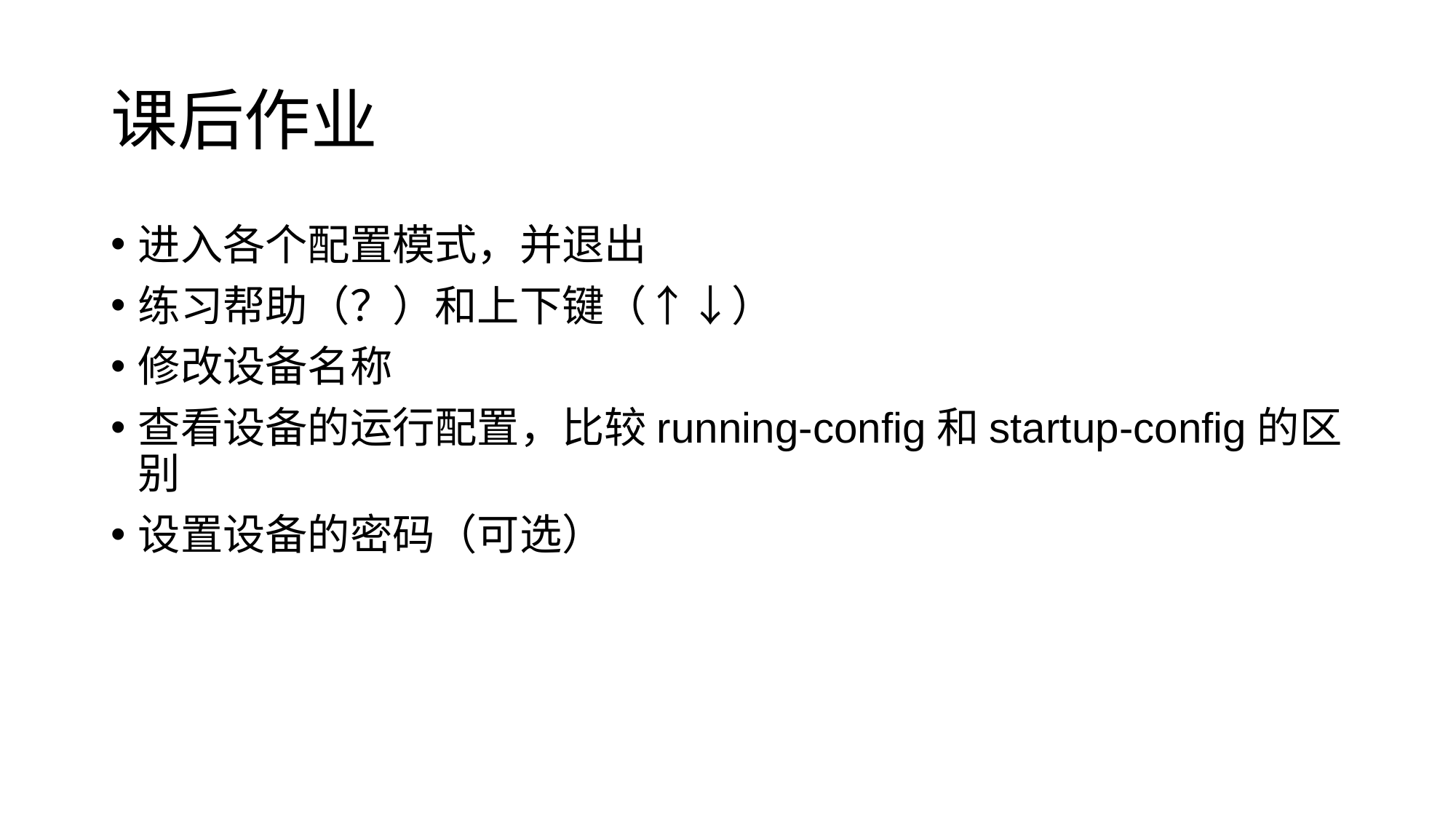

# 课后作业
进入各个配置模式，并退出
练习帮助（？）和上下键（↑↓）
修改设备名称
查看设备的运行配置，比较running-config和startup-config的区别
设置设备的密码（可选）